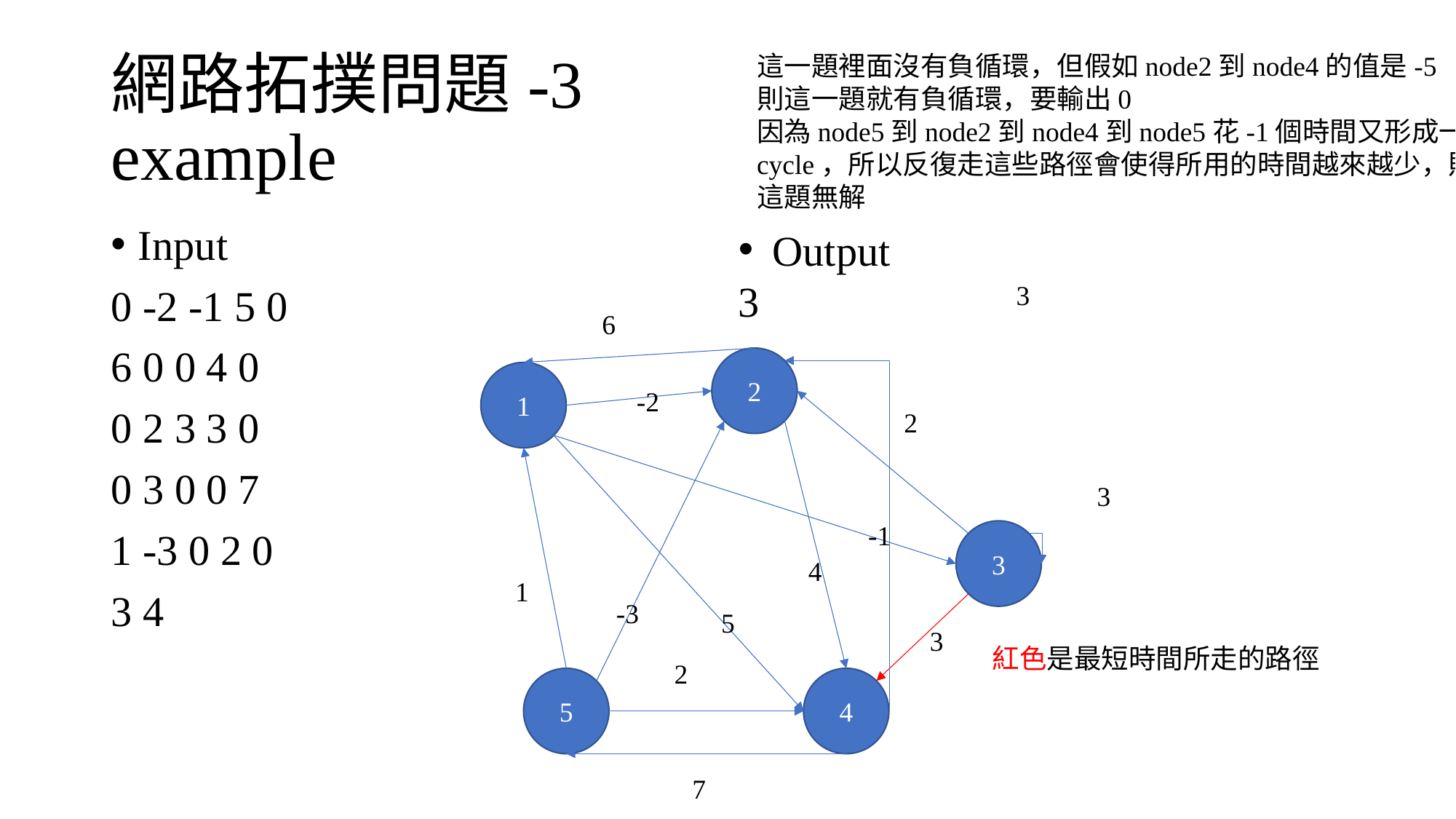

這一題裡面沒有負循環，但假如node2到node4的值是-5
則這一題就有負循環，要輸出0
因為node5到node2到node4到node5花-1個時間又形成一個
cycle，所以反復走這些路徑會使得所用的時間越來越少，則
這題無解
# 網路拓撲問題-3 example
Input
0 -2 -1 5 0
6 0 0 4 0
0 2 3 3 0
0 3 0 0 7
1 -3 0 2 0
3 4
Output
3
3
6
2
1
-2
2
3
-1
3
4
1
-3
5
3
紅色是最短時間所走的路徑
2
5
4
7